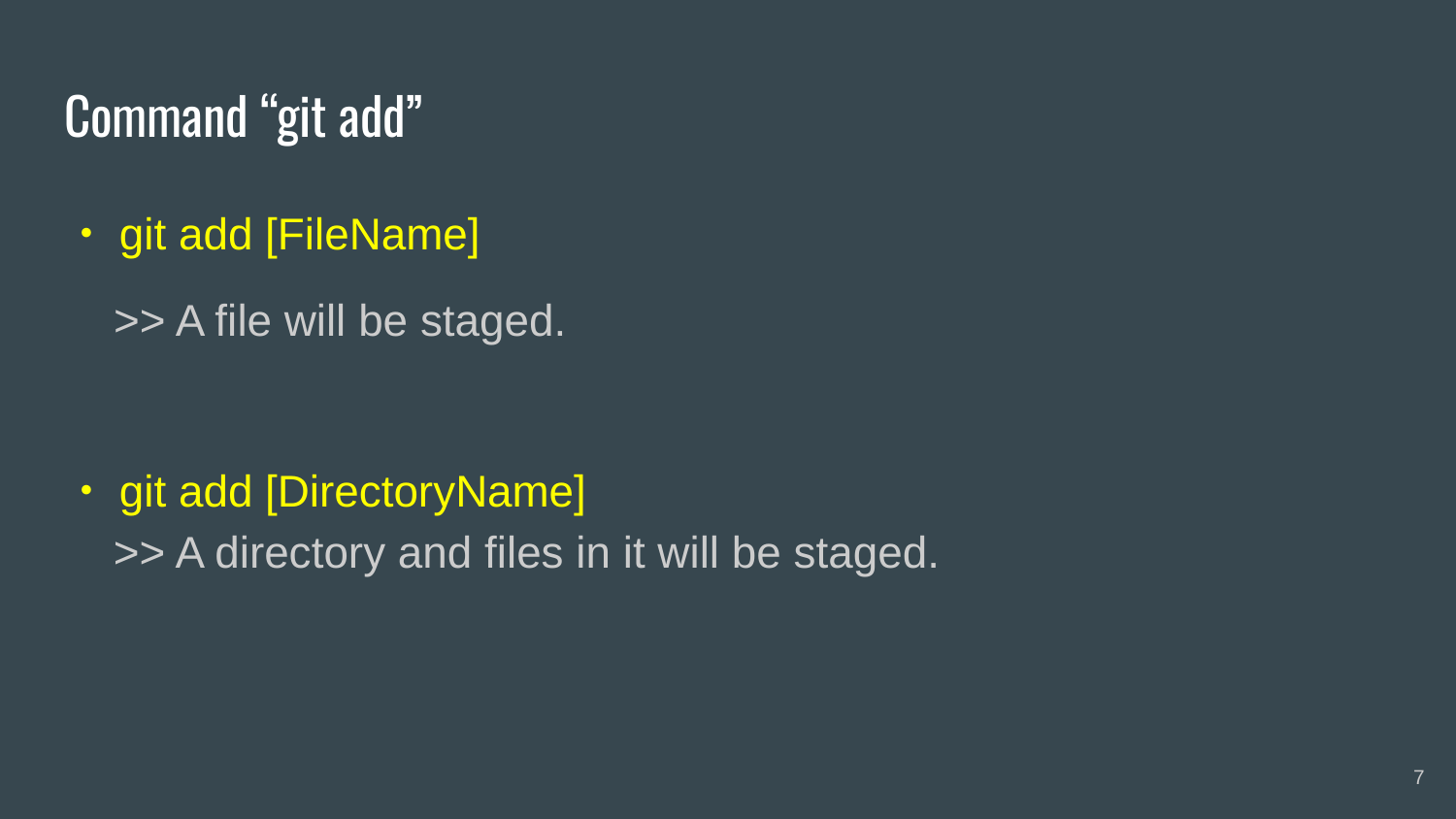

# Command “git add”
・git add [FileName]
    >> A file will be staged.

・git add [DirectoryName]
    >> A directory and files in it will be staged.
7